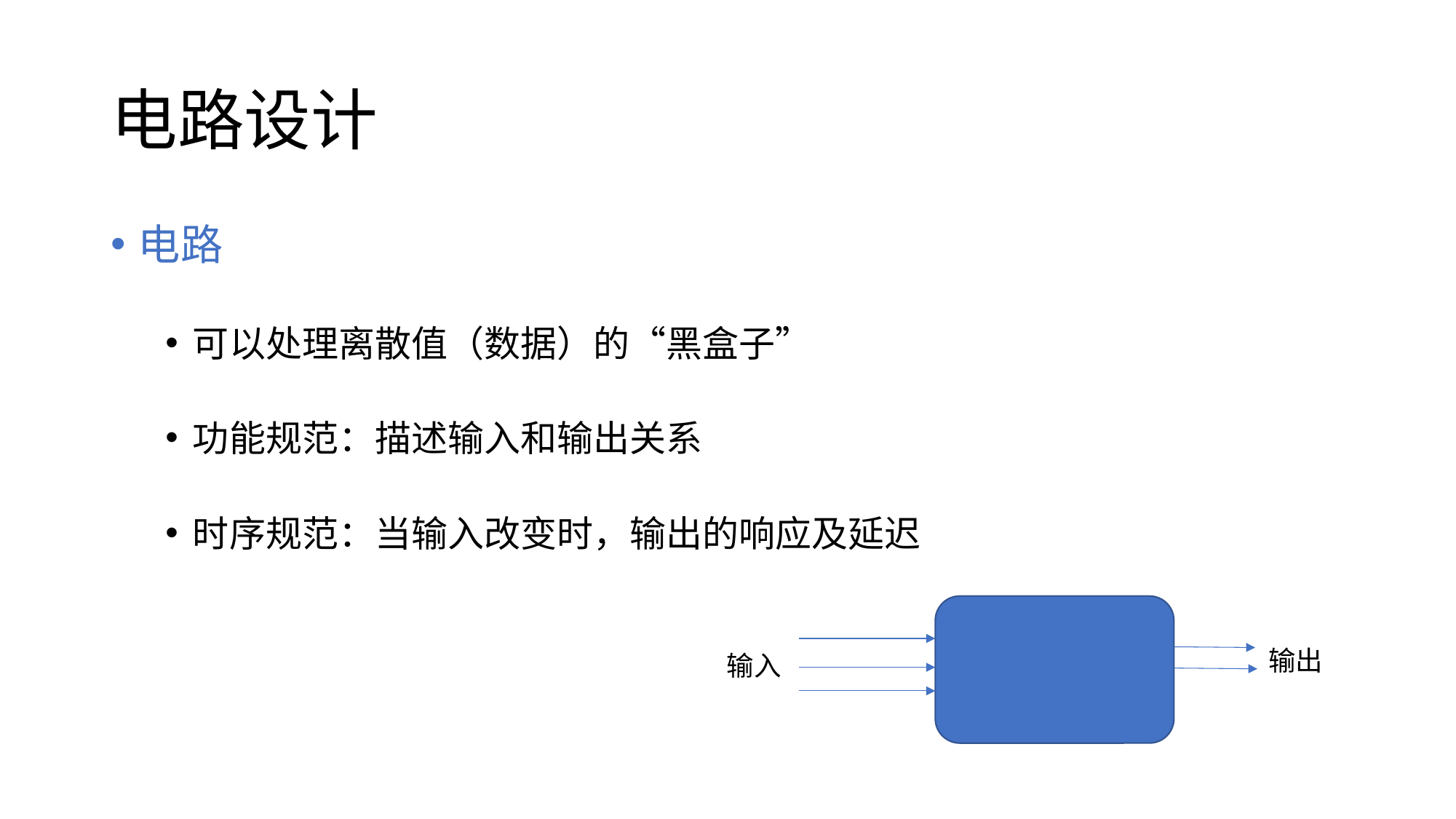

# 电路设计
电路
可以处理离散值（数据）的“黑盒子”
功能规范：描述输入和输出关系
时序规范：当输入改变时，输出的响应及延迟

输出
输入